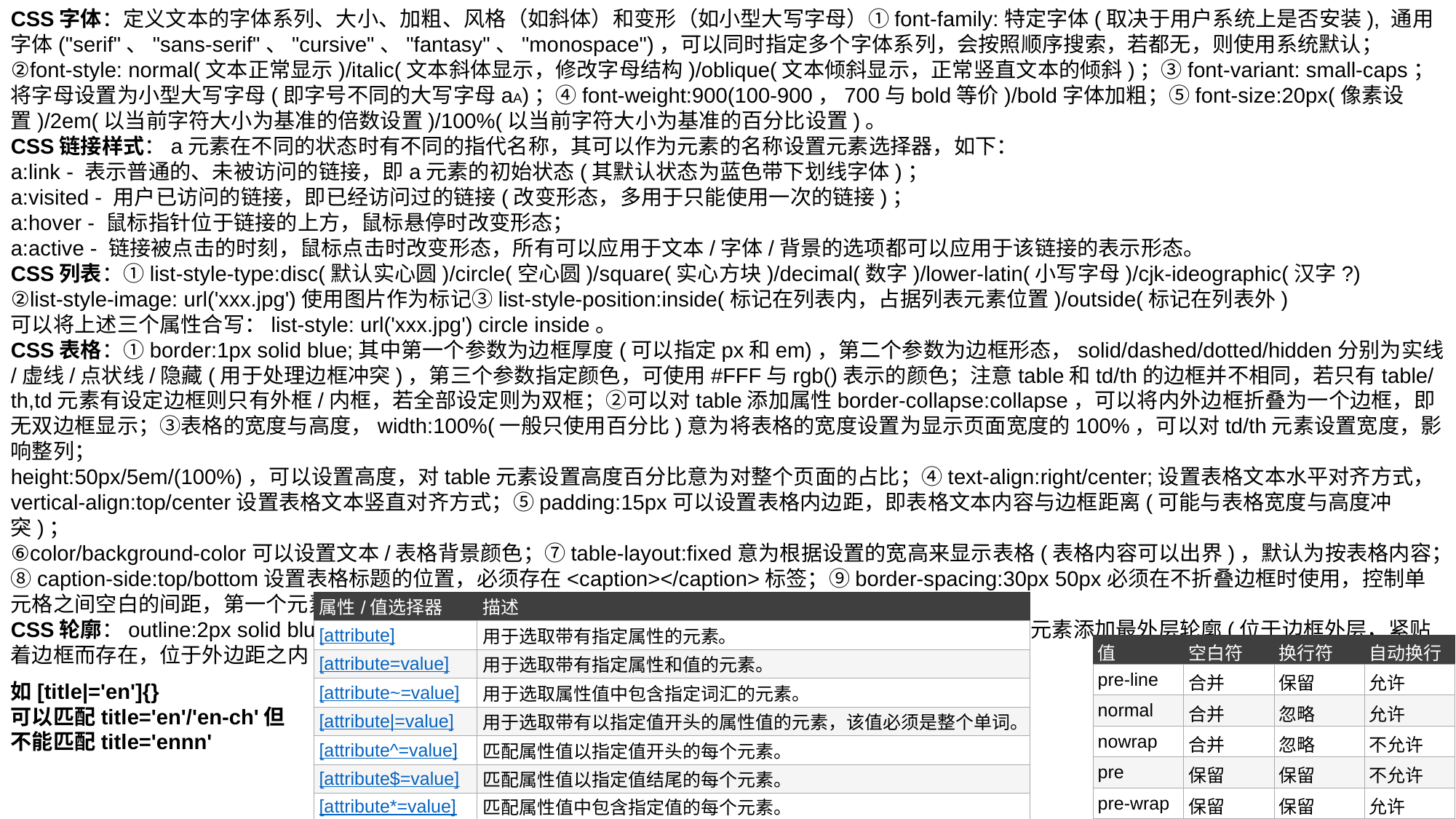

CSS字体：定义文本的字体系列、大小、加粗、风格（如斜体）和变形（如小型大写字母）①font-family:特定字体(取决于用户系统上是否安装), 通用字体("serif"、"sans-serif"、"cursive"、"fantasy"、"monospace")，可以同时指定多个字体系列，会按照顺序搜索，若都无，则使用系统默认；
②font-style: normal(文本正常显示)/italic(文本斜体显示，修改字母结构)/oblique(文本倾斜显示，正常竖直文本的倾斜)；③font-variant: small-caps；将字母设置为小型大写字母(即字号不同的大写字母aA)；④font-weight:900(100-900，700与bold等价)/bold字体加粗；⑤font-size:20px(像素设置)/2em(以当前字符大小为基准的倍数设置)/100%(以当前字符大小为基准的百分比设置)。
CSS链接样式：a元素在不同的状态时有不同的指代名称，其可以作为元素的名称设置元素选择器，如下：
a:link - 表示普通的、未被访问的链接，即a元素的初始状态(其默认状态为蓝色带下划线字体)；
a:visited - 用户已访问的链接，即已经访问过的链接(改变形态，多用于只能使用一次的链接)；
a:hover - 鼠标指针位于链接的上方，鼠标悬停时改变形态；
a:active - 链接被点击的时刻，鼠标点击时改变形态，所有可以应用于文本/字体/背景的选项都可以应用于该链接的表示形态。
CSS列表：①list-style-type:disc(默认实心圆)/circle(空心圆)/square(实心方块)/decimal(数字)/lower-latin(小写字母)/cjk-ideographic(汉字?)
②list-style-image: url('xxx.jpg')使用图片作为标记③list-style-position:inside(标记在列表内，占据列表元素位置)/outside(标记在列表外)
可以将上述三个属性合写：list-style: url('xxx.jpg') circle inside。
CSS表格：①border:1px solid blue;其中第一个参数为边框厚度(可以指定px和em)，第二个参数为边框形态，solid/dashed/dotted/hidden分别为实线/虚线/点状线/隐藏(用于处理边框冲突)，第三个参数指定颜色，可使用#FFF与rgb()表示的颜色；注意table和td/th的边框并不相同，若只有table/th,td元素有设定边框则只有外框/内框，若全部设定则为双框；②可以对table添加属性border-collapse:collapse，可以将内外边框折叠为一个边框，即无双边框显示；③表格的宽度与高度，width:100%(一般只使用百分比)意为将表格的宽度设置为显示页面宽度的100%，可以对td/th元素设置宽度，影响整列；
height:50px/5em/(100%)，可以设置高度，对table元素设置高度百分比意为对整个页面的占比；④text-align:right/center;设置表格文本水平对齐方式，
vertical-align:top/center设置表格文本竖直对齐方式；⑤padding:15px可以设置表格内边距，即表格文本内容与边框距离(可能与表格宽度与高度冲突)；
⑥color/background-color可以设置文本/表格背景颜色；⑦table-layout:fixed意为根据设置的宽高来显示表格(表格内容可以出界)，默认为按表格内容；⑧caption-side:top/bottom设置表格标题的位置，必须存在<caption></caption>标签；⑨border-spacing:30px 50px必须在不折叠边框时使用，控制单元格之间空白的间距，第一个元素为横向间距，第二个元素为纵向间距。
CSS轮廓：outline:2px solid blue;与边框类似，三个参数分别表示厚度,颜色,形态，并且顺序可变，表示给元素添加最外层轮廓(位于边框外层，紧贴着边框而存在，位于外边距之内)。

| 属性/值选择器 | 描述 |
| --- | --- |
| [attribute] | 用于选取带有指定属性的元素。 |
| [attribute=value] | 用于选取带有指定属性和值的元素。 |
| [attribute~=value] | 用于选取属性值中包含指定词汇的元素。 |
| [attribute|=value] | 用于选取带有以指定值开头的属性值的元素，该值必须是整个单词。 |
| [attribute^=value] | 匹配属性值以指定值开头的每个元素。 |
| [attribute$=value] | 匹配属性值以指定值结尾的每个元素。 |
| [attribute\*=value] | 匹配属性值中包含指定值的每个元素。 |
| 值 | 空白符 | 换行符 | 自动换行 |
| --- | --- | --- | --- |
| pre-line | 合并 | 保留 | 允许 |
| normal | 合并 | 忽略 | 允许 |
| nowrap | 合并 | 忽略 | 不允许 |
| pre | 保留 | 保留 | 不允许 |
| pre-wrap | 保留 | 保留 | 允许 |
如[title|='en']{}
可以匹配title='en'/'en-ch'但不能匹配title='ennn'